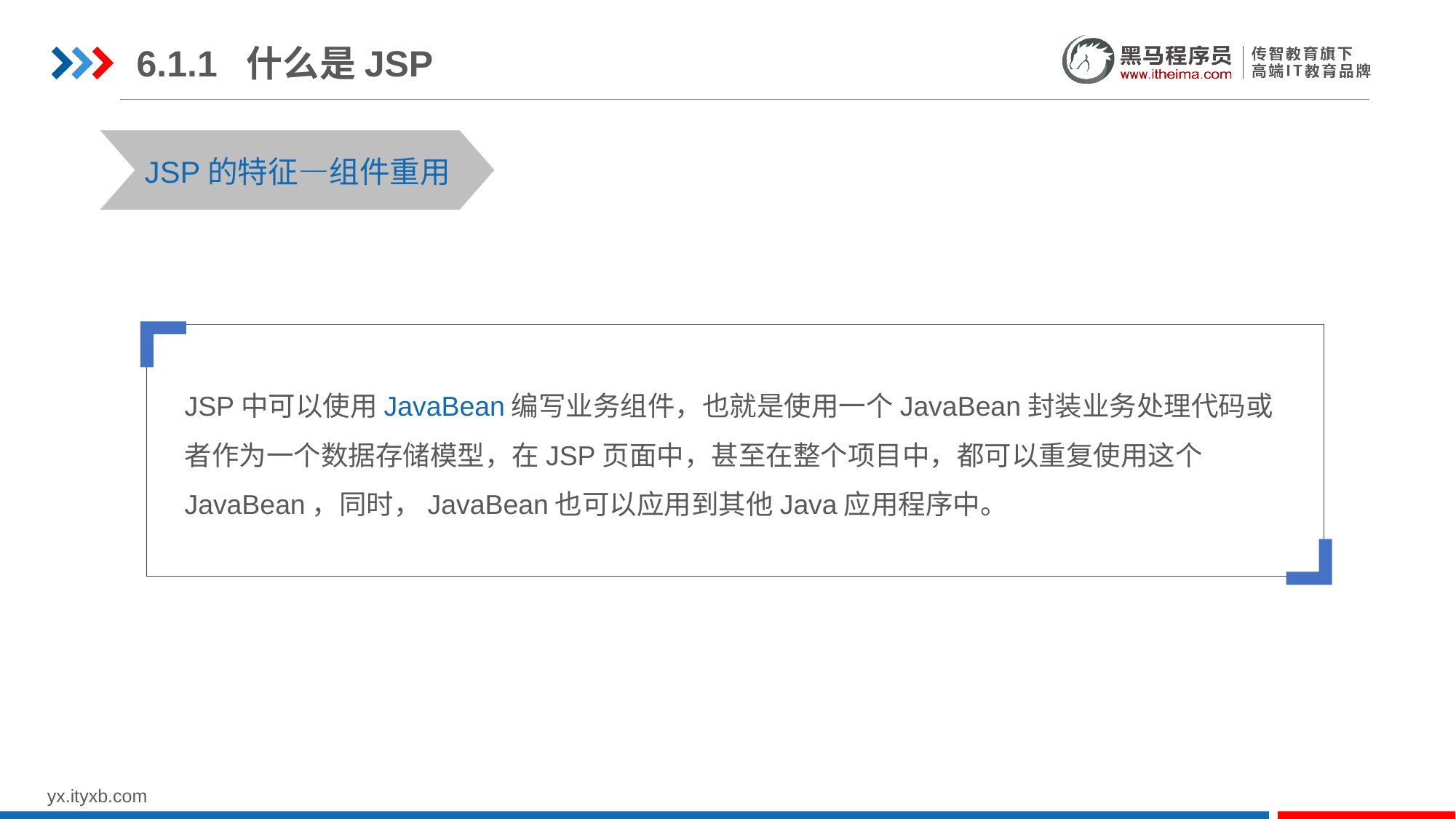

6.1.1  什么是JSP

JSP的特征—组件重用

JSP中可以使用JavaBean编写业务组件，也就是使用一个JavaBean封装业务处理代码或者作为一个数据存储模型，在JSP页面中，甚至在整个项目中，都可以重复使用这个JavaBean，同时，JavaBean也可以应用到其他Java应用程序中。